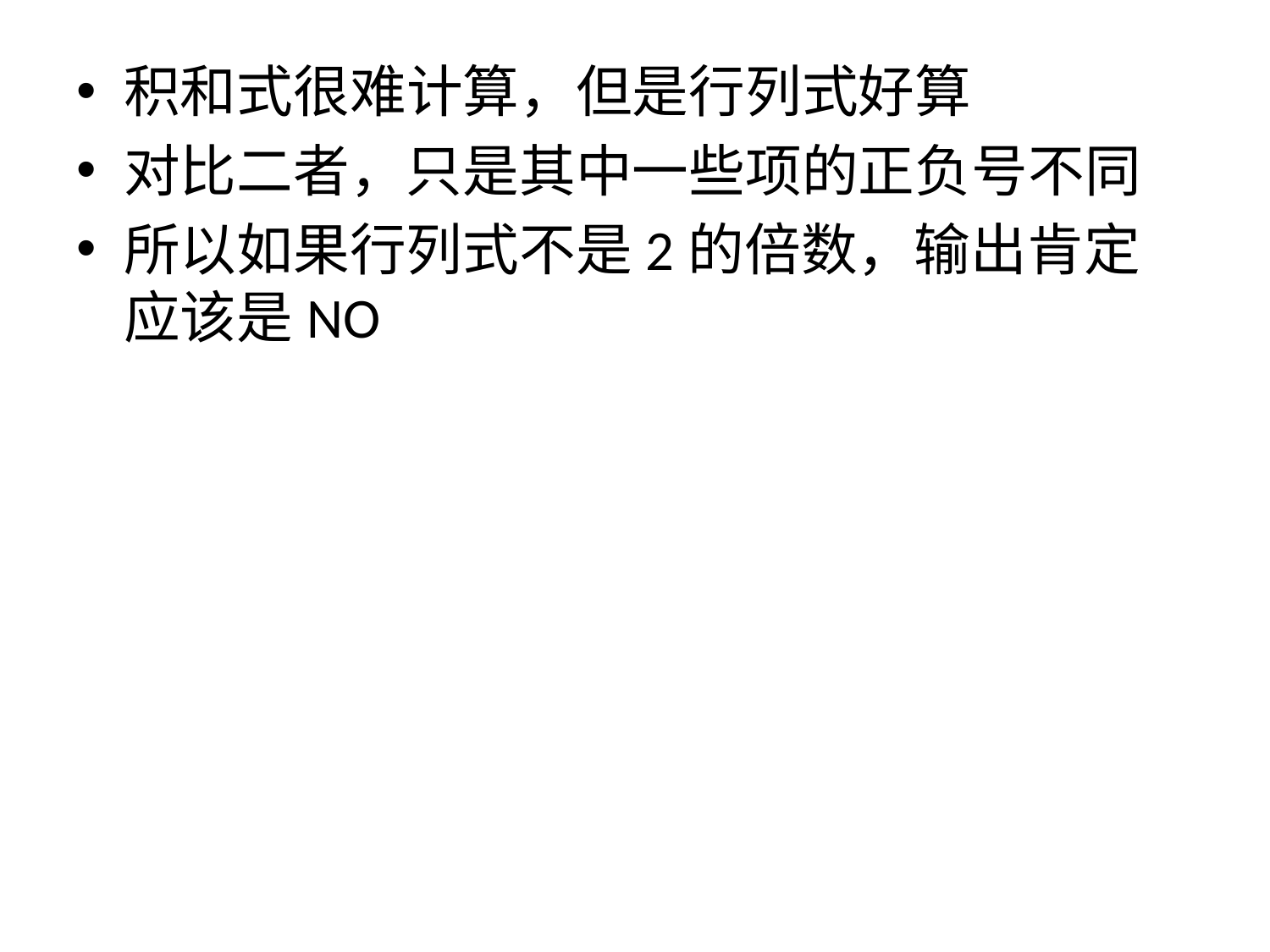

积和式很难计算，但是行列式好算
对比二者，只是其中一些项的正负号不同
所以如果行列式不是2的倍数，输出肯定应该是NO